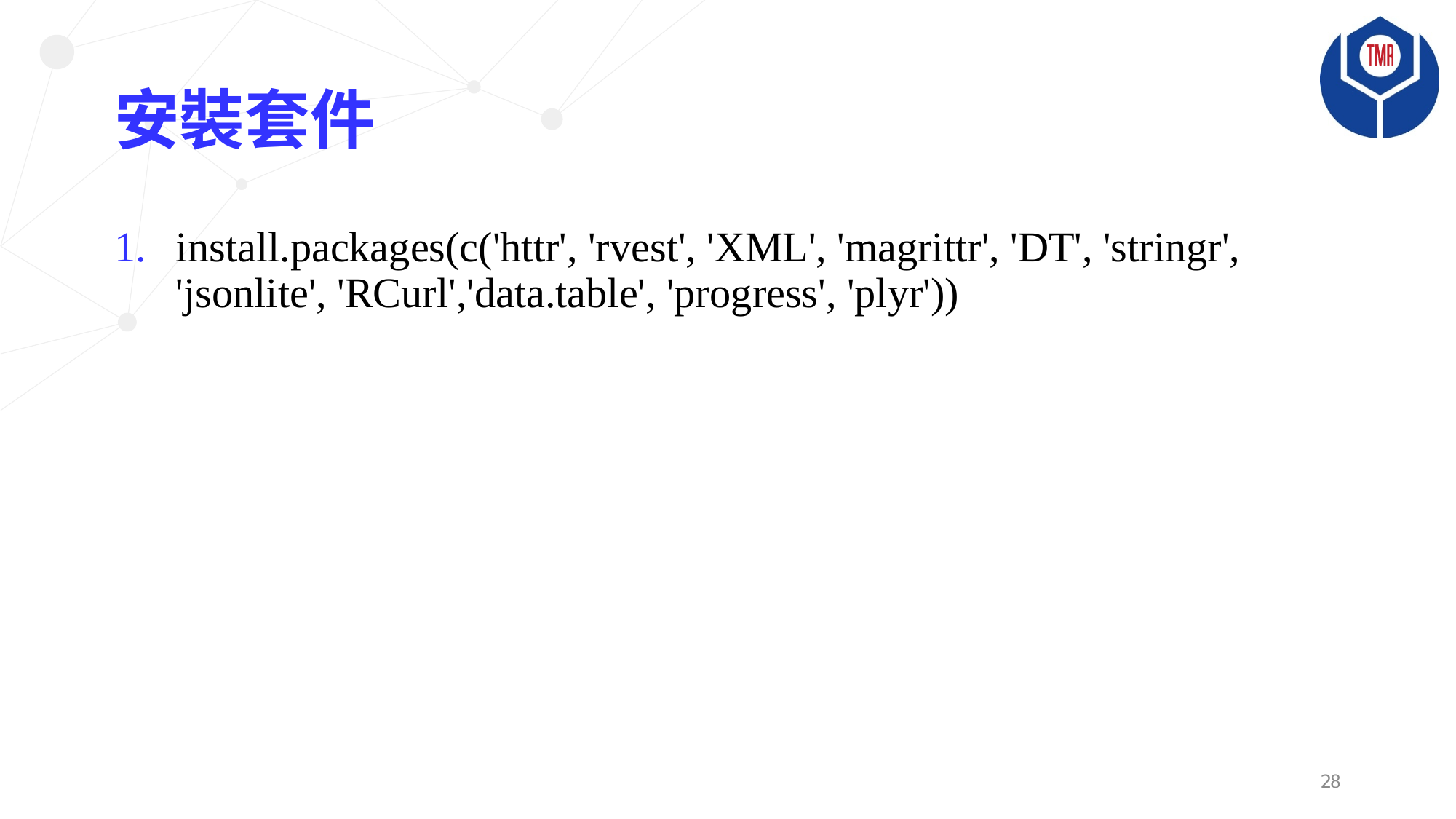

# 安裝套件
install.packages(c('httr', 'rvest', 'XML', 'magrittr', 'DT', 'stringr', 'jsonlite', 'RCurl','data.table', 'progress', 'plyr'))

28